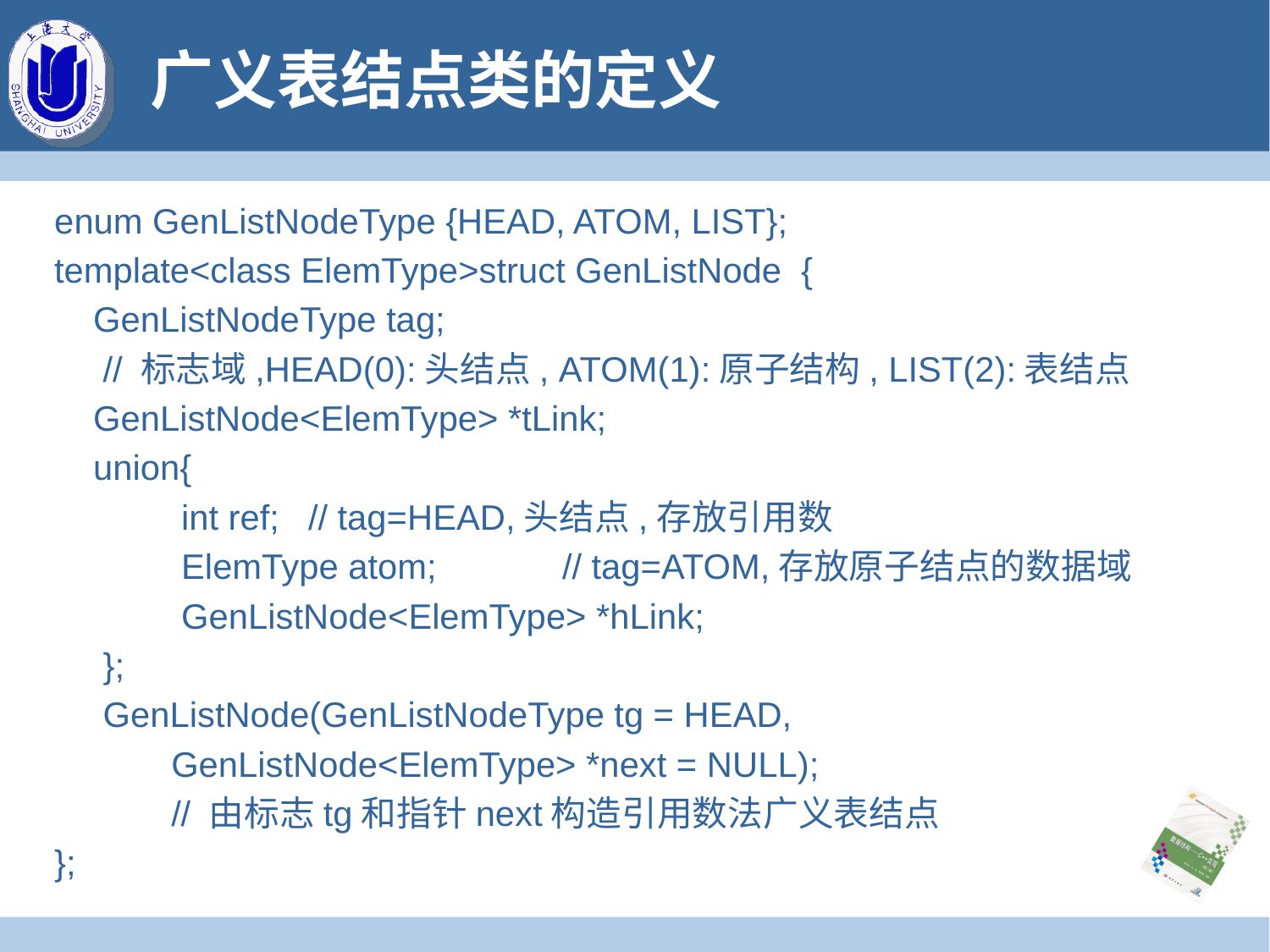

# 广义表结点类的定义
enum GenListNodeType {HEAD, ATOM, LIST};
template<class ElemType>struct GenListNode  {
    GenListNodeType tag;
     // 标志域,HEAD(0):头结点, ATOM(1):原子结构, LIST(2):表结点
    GenListNode<ElemType> *tLink;
    union{
	int ref;	// tag=HEAD,头结点,存放引用数
	ElemType atom;	// tag=ATOM,存放原子结点的数据域
	GenListNode<ElemType> *hLink;
     };
     GenListNode(GenListNodeType tg = HEAD,
            GenListNode<ElemType> *next = NULL);
            // 由标志tg和指针next构造引用数法广义表结点
};